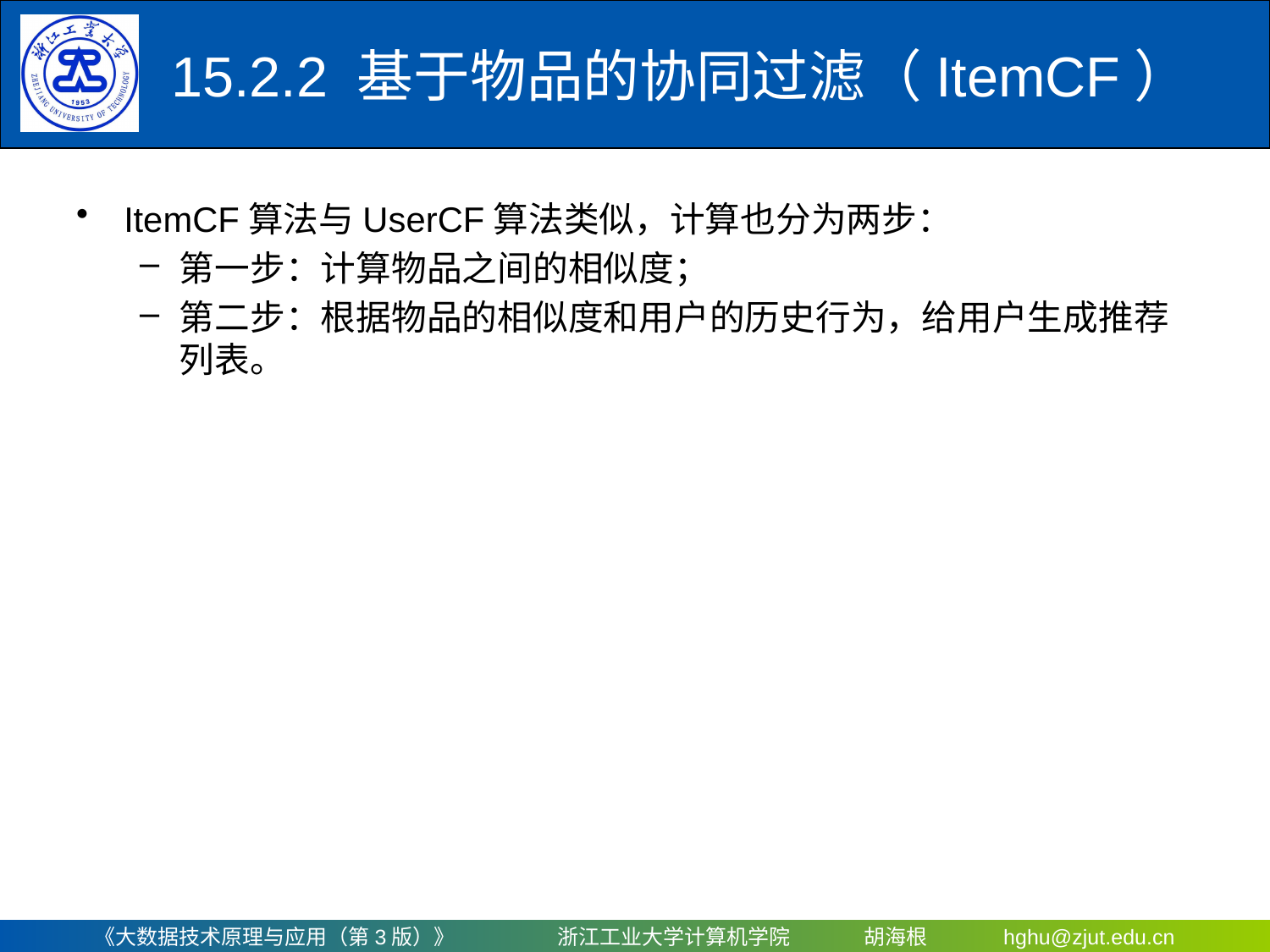

15.2.2 基于物品的协同过滤（ItemCF）
# ItemCF算法与UserCF算法类似，计算也分为两步：
第一步：计算物品之间的相似度；
第二步：根据物品的相似度和用户的历史行为，给用户生成推荐列表。